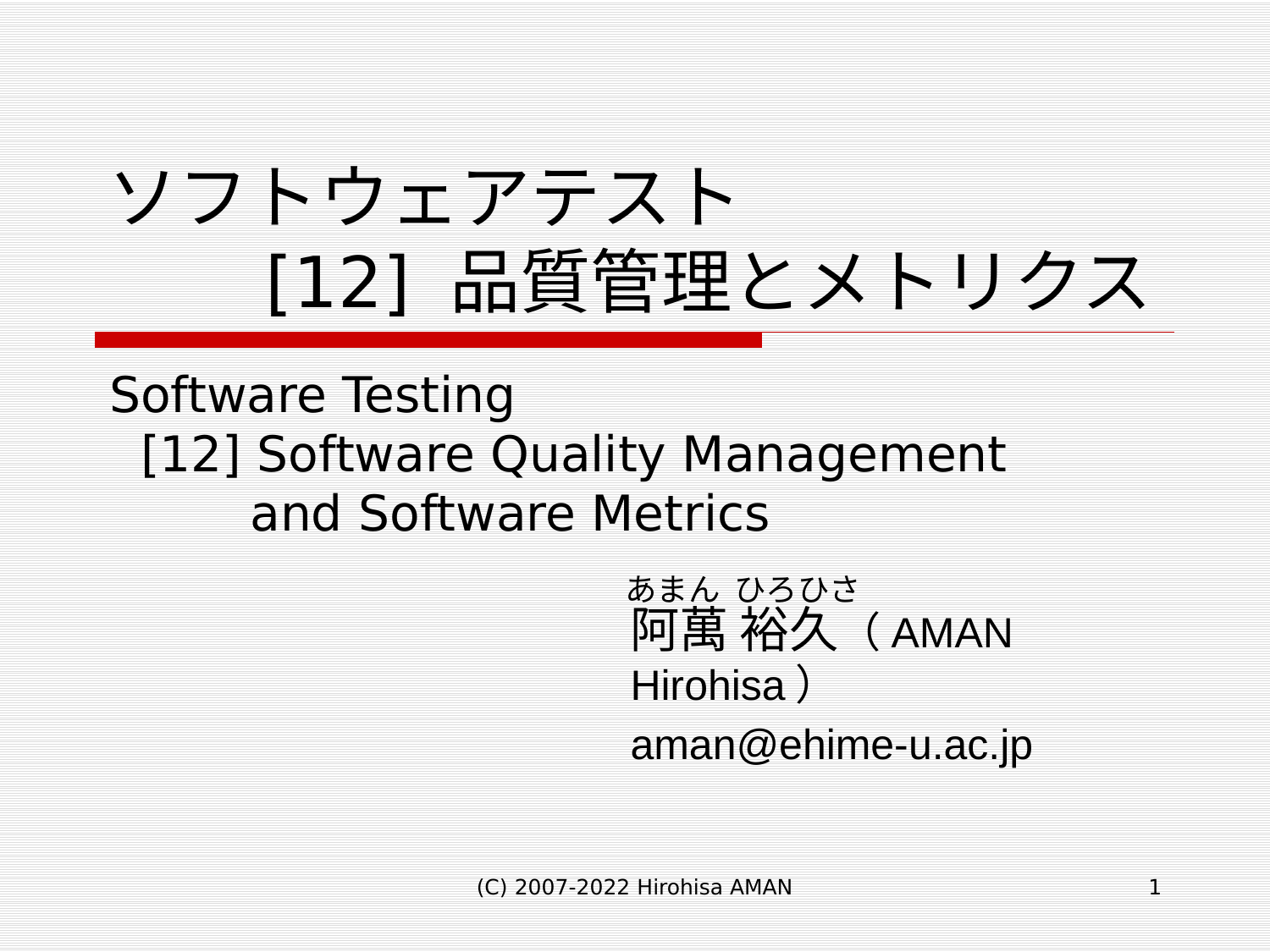

# ソフトウェアテスト 　　[12] 品質管理とメトリクス
Software Testing
  [12] Software Quality Management
         and Software Metrics
あまん  ひろひさ
阿萬 裕久（AMAN Hirohisa）
aman@ehime-u.ac.jp
(C) 2007-2022 Hirohisa AMAN
1